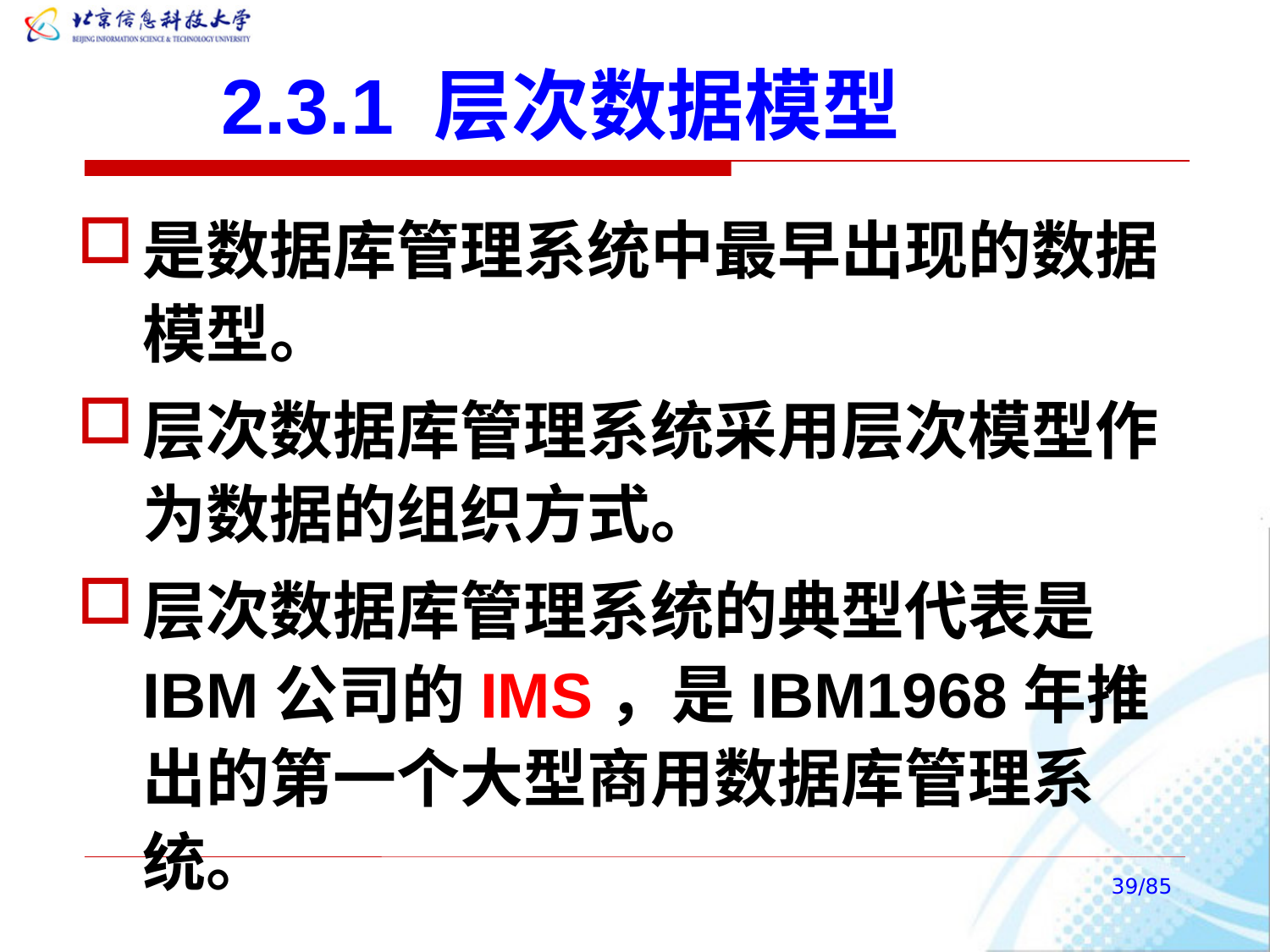

# 2.3.1 层次数据模型
是数据库管理系统中最早出现的数据模型。
层次数据库管理系统采用层次模型作为数据的组织方式。
层次数据库管理系统的典型代表是IBM公司的IMS，是IBM1968年推出的第一个大型商用数据库管理系统。

39/85